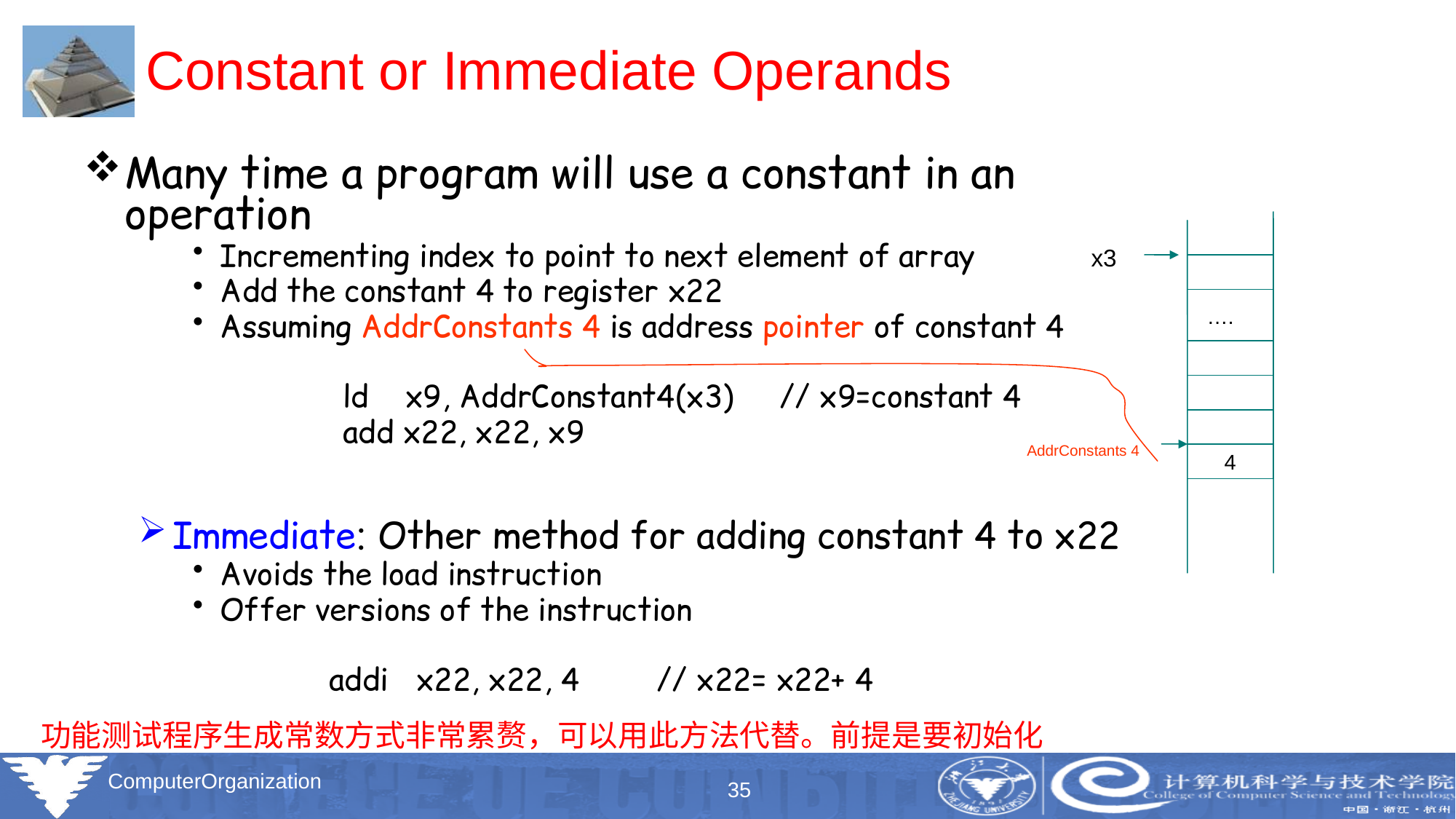

# Constant or Immediate Operands
Many time a program will use a constant in an operation
Incrementing index to point to next element of array
Add the constant 4 to register x22
Assuming AddrConstants 4 is address pointer of constant 4

			ld    x9, AddrConstant4(x3)	// x9=constant 4
			add x22, x22, x9

Immediate: Other method for adding constant 4 to x22
Avoids the load instruction
Offer versions of the instruction

		addi   x22, x22, 4	// x22= x22+ 4

….

4
x3

AddrConstants 4
功能测试程序生成常数方式非常累赘，可以用此方法代替。前提是要初始化